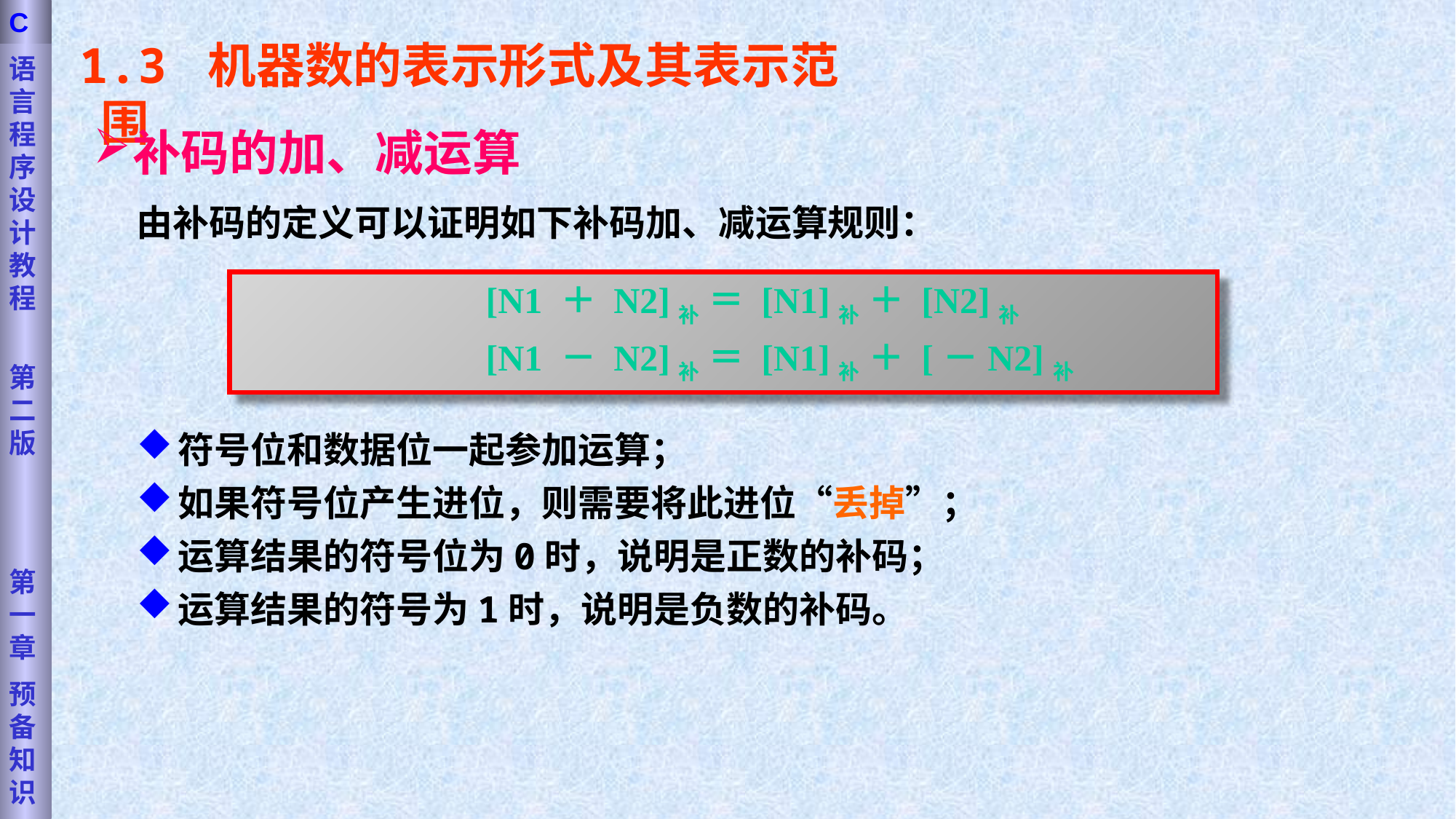

语言程序设计教程
第二版

第一章
预备知识
C
1.3 机器数的表示形式及其表示范围
补码的加、减运算

由补码的定义可以证明如下补码加、减运算规则：
                           [N1 ＋ N2]补 ＝ [N1]补 ＋ [N2]补
                           [N1 － N2]补 ＝ [N1]补 ＋ [－N2]补
符号位和数据位一起参加运算；
如果符号位产生进位，则需要将此进位“丢掉”；
运算结果的符号位为0时，说明是正数的补码；
运算结果的符号为1时，说明是负数的补码。